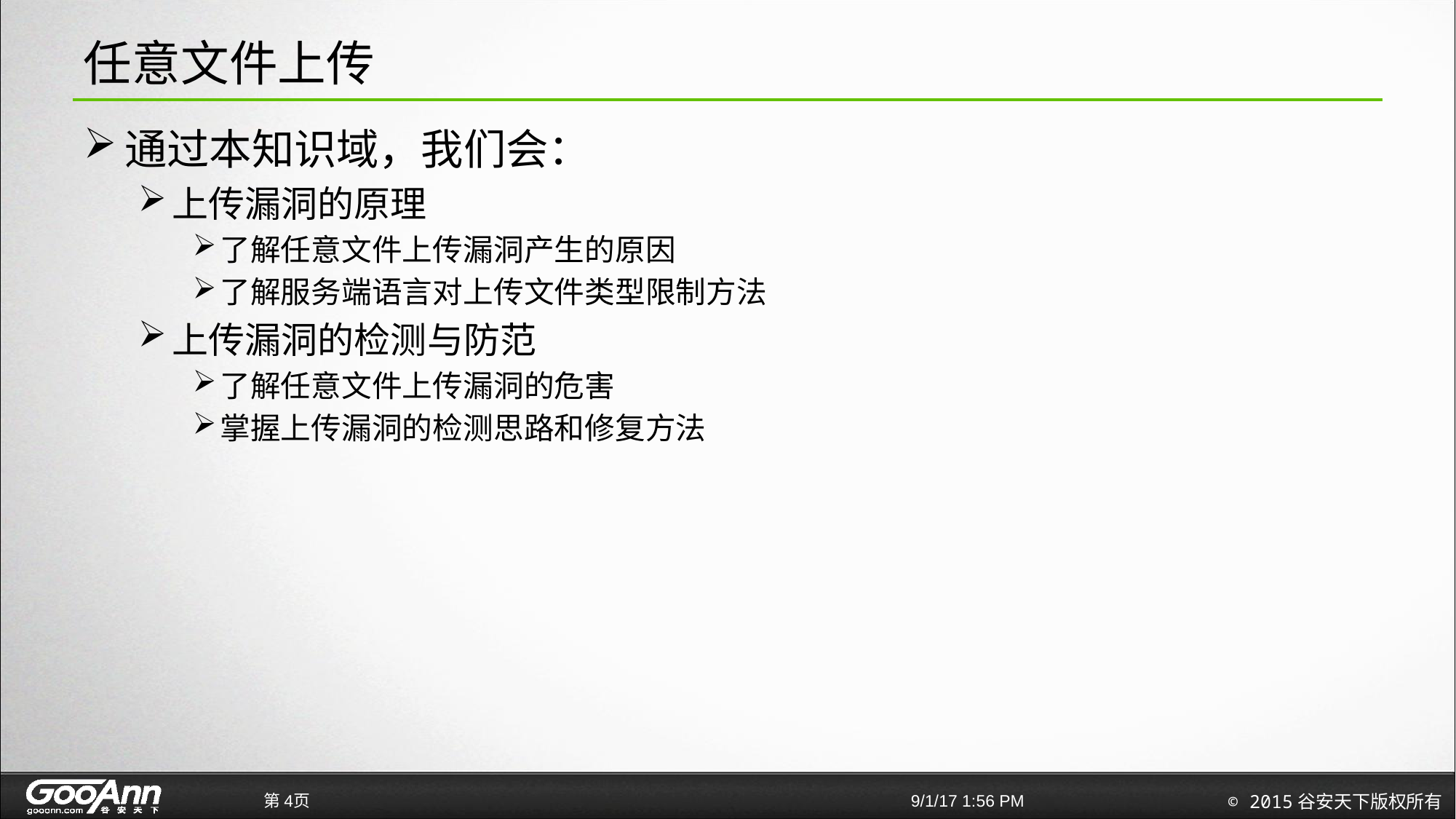

# 任意文件上传
通过本知识域，我们会：
上传漏洞的原理
了解任意文件上传漏洞产生的原因
了解服务端语言对上传文件类型限制方法
上传漏洞的检测与防范
了解任意文件上传漏洞的危害
掌握上传漏洞的检测思路和修复方法